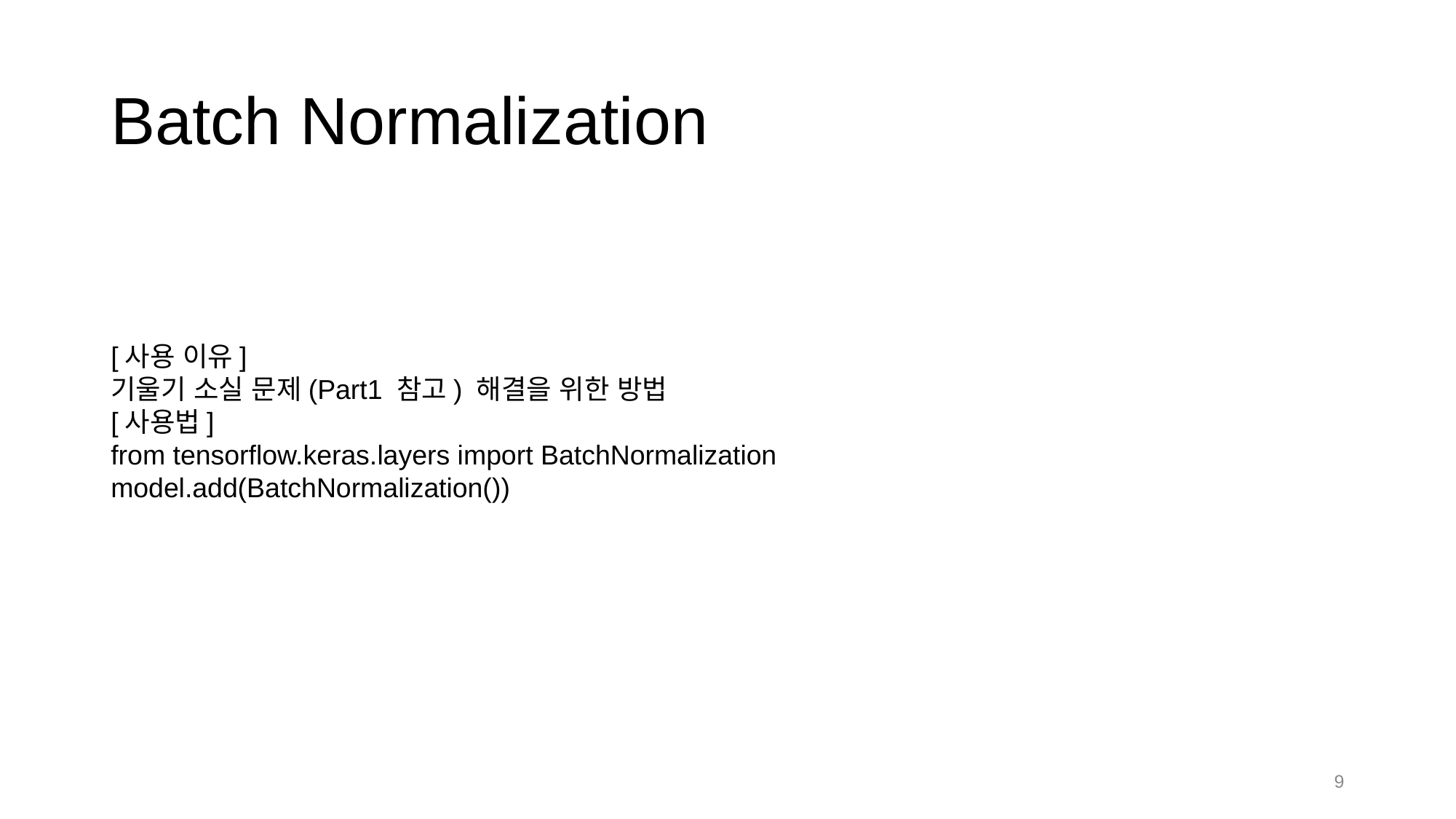

# Batch Normalization
[사용 이유]
기울기 소실 문제(Part1 참고) 해결을 위한 방법
[사용법]
from tensorflow.keras.layers import BatchNormalization
model.add(BatchNormalization())
9